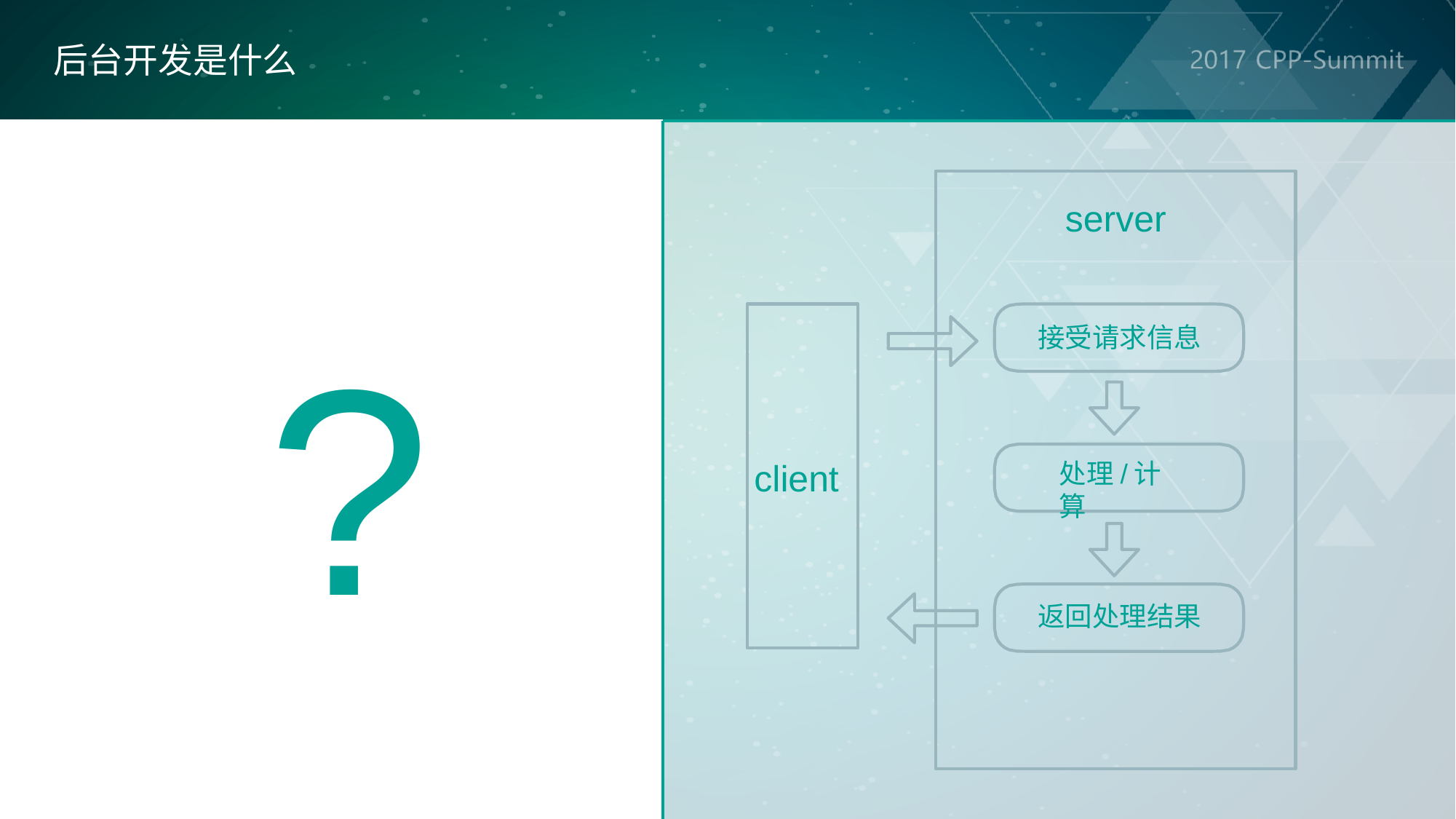

后台开发是什么

server
?

接受请求信息

client
处理/计算

返回处理结果